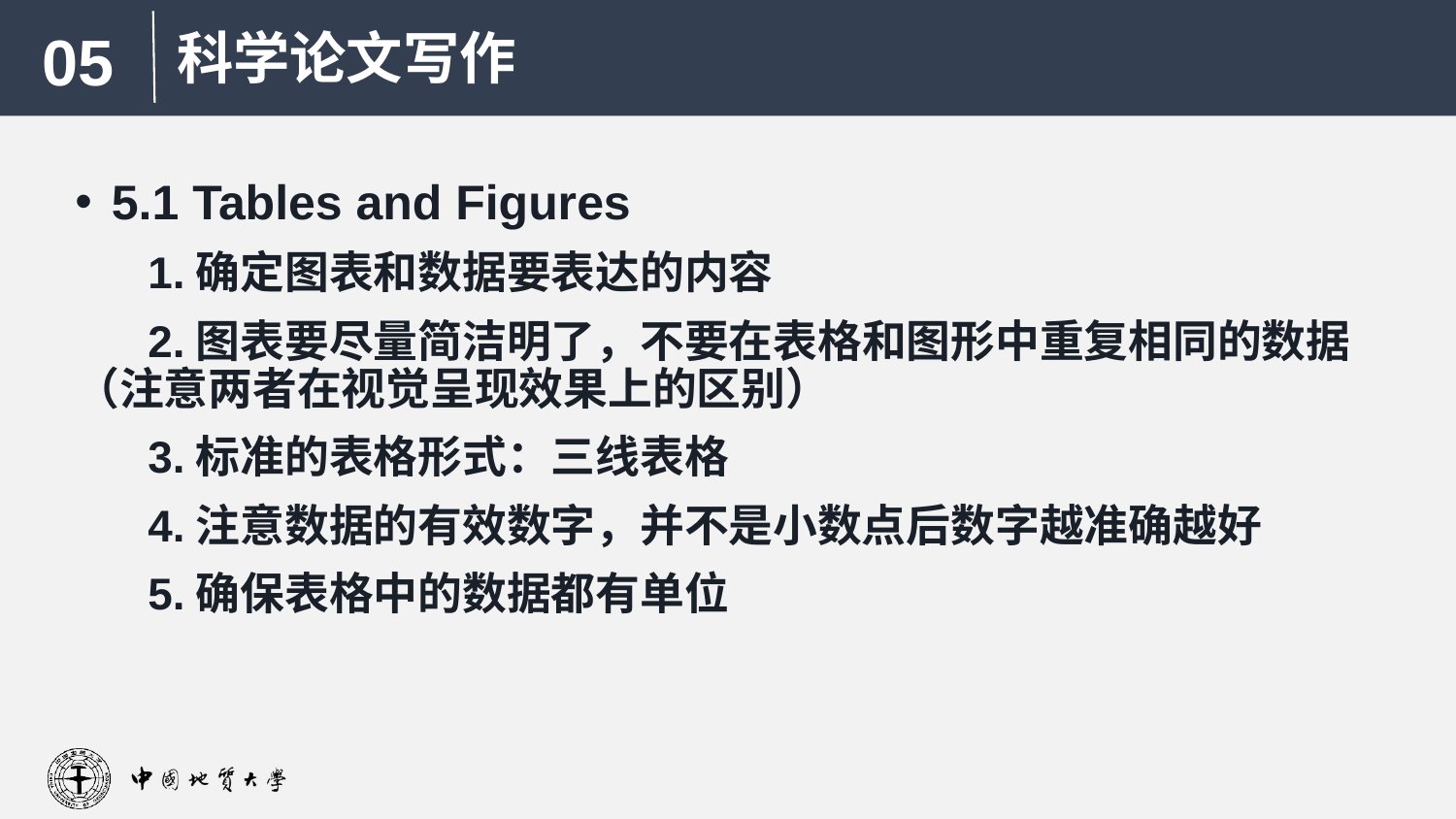

科学论文写作
05
5.1 Tables and Figures
1.确定图表和数据要表达的内容
2.图表要尽量简洁明了，不要在表格和图形中重复相同的数据（注意两者在视觉呈现效果上的区别）
3.标准的表格形式：三线表格
4.注意数据的有效数字，并不是小数点后数字越准确越好
5.确保表格中的数据都有单位
27